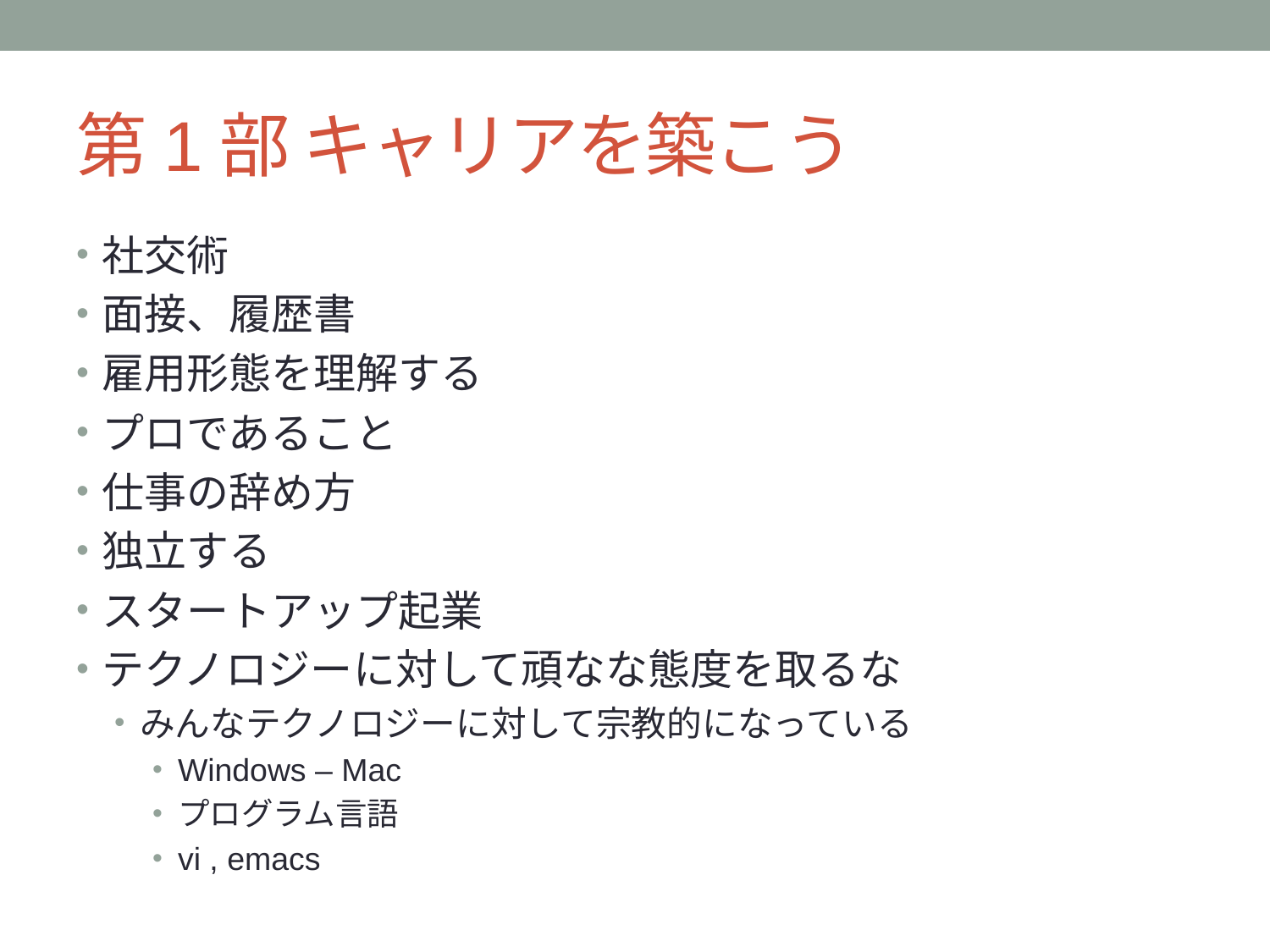

# 第1部 キャリアを築こう
社交術
面接、履歴書
雇用形態を理解する
プロであること
仕事の辞め方
独立する
スタートアップ起業
テクノロジーに対して頑なな態度を取るな
みんなテクノロジーに対して宗教的になっている
Windows – Mac
プログラム言語
vi , emacs